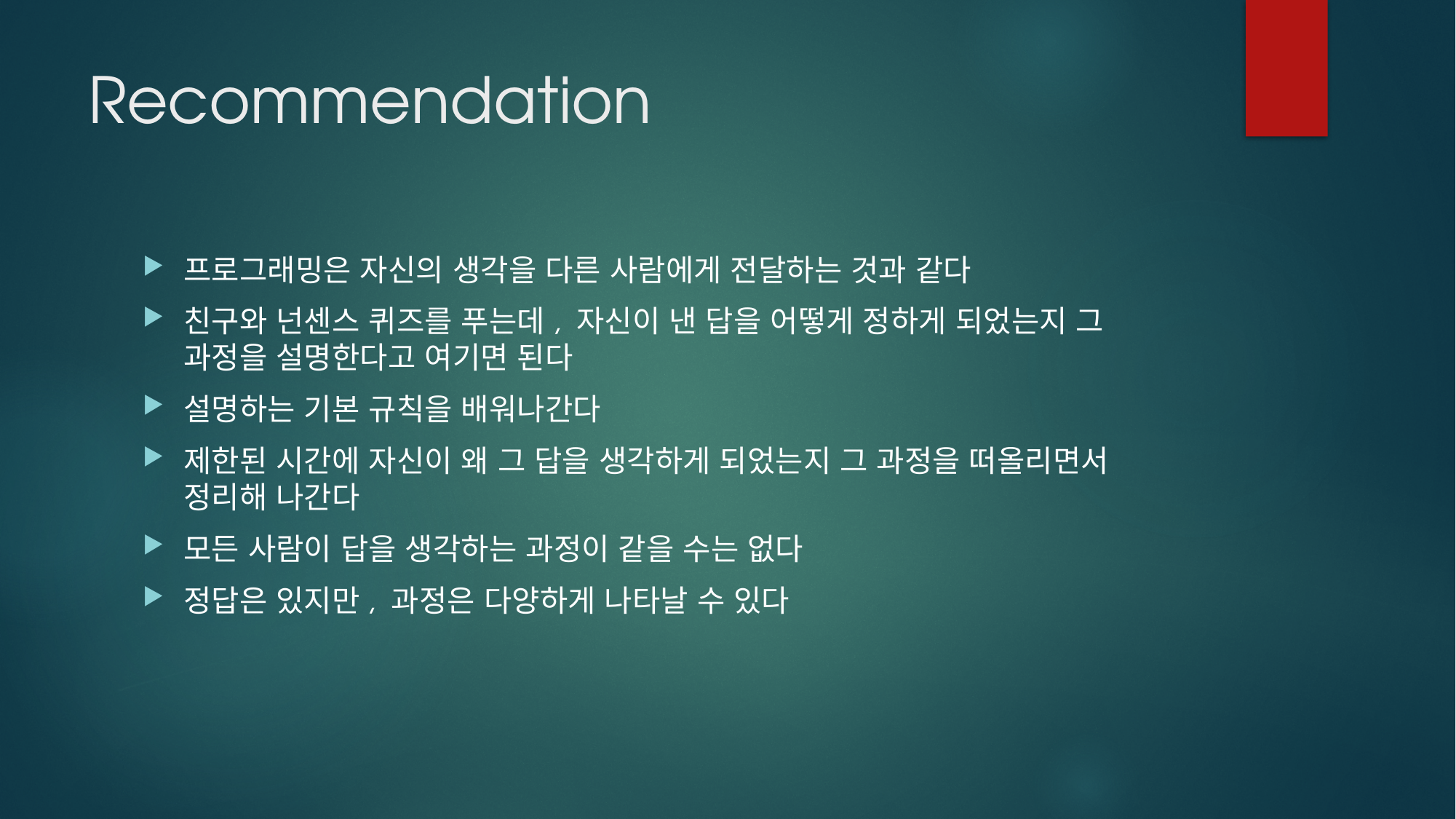

# Recommendation
프로그래밍은 자신의 생각을 다른 사람에게 전달하는 것과 같다
친구와 넌센스 퀴즈를 푸는데, 자신이 낸 답을 어떻게 정하게 되었는지 그 과정을 설명한다고 여기면 된다
설명하는 기본 규칙을 배워나간다
제한된 시간에 자신이 왜 그 답을 생각하게 되었는지 그 과정을 떠올리면서 정리해 나간다
모든 사람이 답을 생각하는 과정이 같을 수는 없다
정답은 있지만, 과정은 다양하게 나타날 수 있다